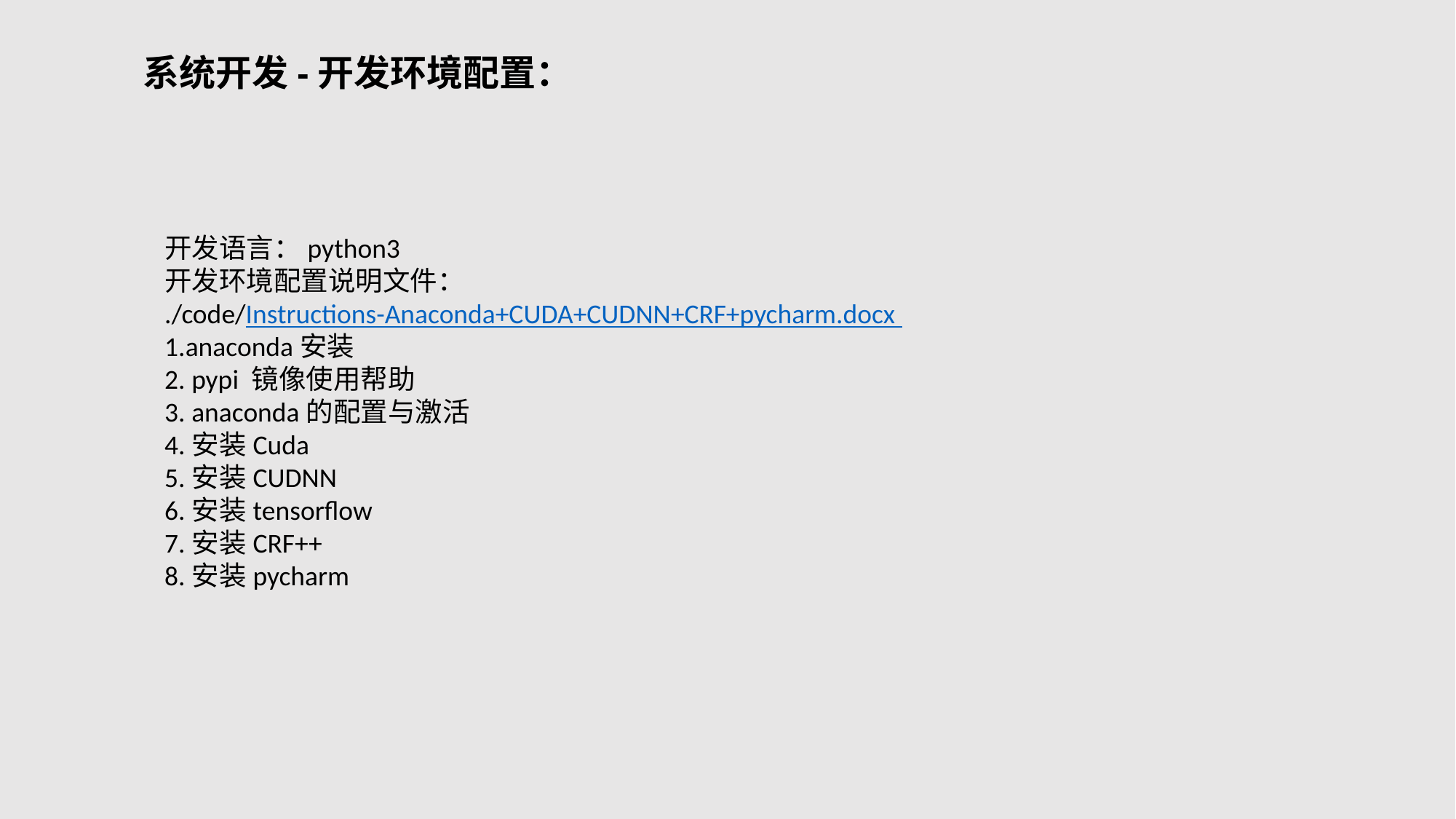

系统开发-开发环境配置：
开发语言：python3
开发环境配置说明文件：
./code/Instructions-Anaconda+CUDA+CUDNN+CRF+pycharm.docx
1.anaconda安装
2. pypi 镜像使用帮助
3. anaconda的配置与激活
4.安装Cuda
5.安装CUDNN
6.安装tensorflow
7.安装CRF++
8.安装pycharm